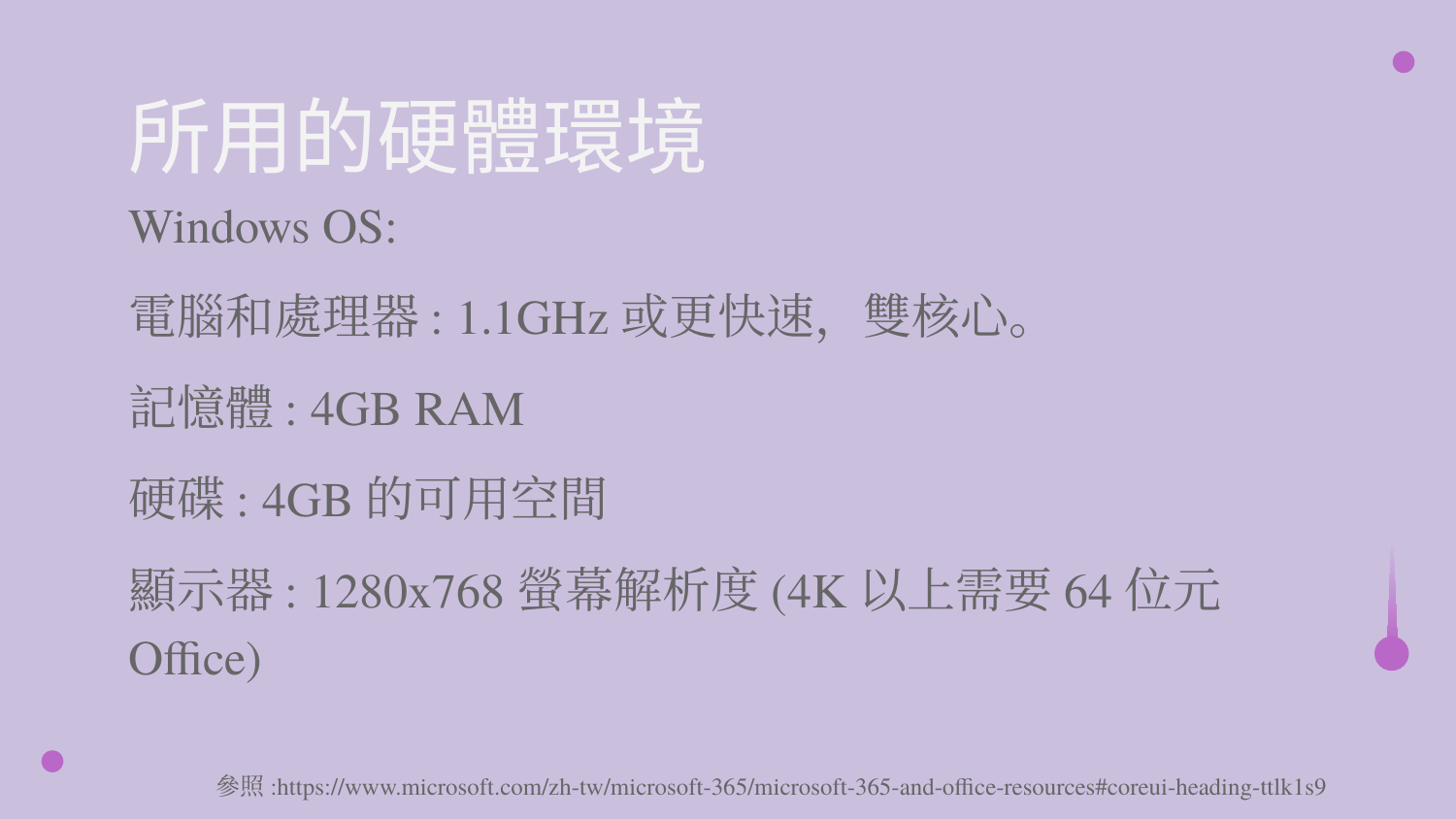

# 所用的硬體環境
Windows OS:
電腦和處理器: 1.1GHz或更快速，雙核心。
記憶體: 4GB RAM
硬碟: 4GB的可用空間
顯示器: 1280x768螢幕解析度(4K以上需要64位元Office)

參照:https://www.microsoft.com/zh-tw/microsoft-365/microsoft-365-and-office-resources#coreui-heading-ttlk1s9